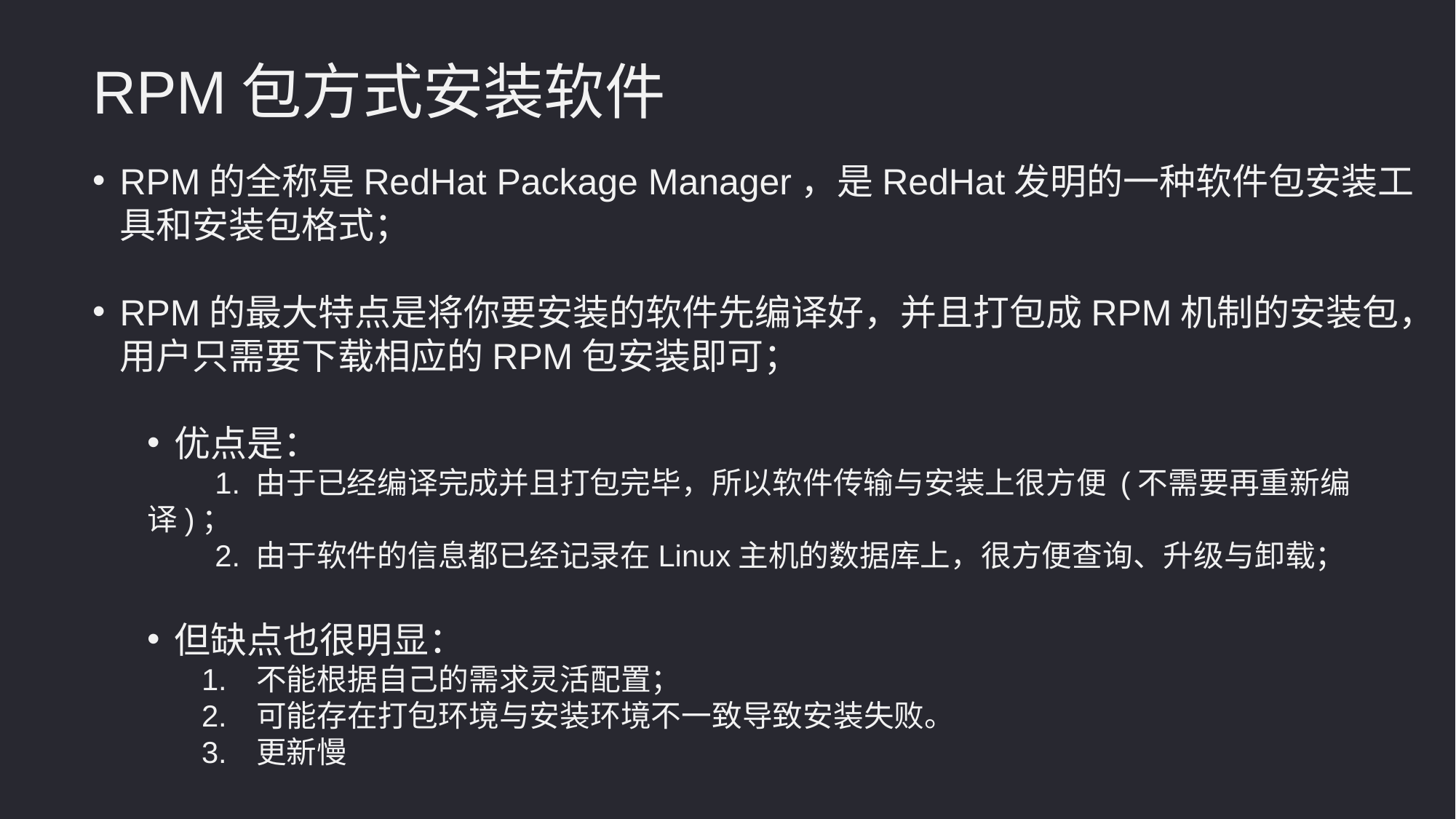

RPM包方式安装软件
RPM的全称是RedHat Package Manager，是RedHat发明的一种软件包安装工具和安装包格式；

RPM的最大特点是将你要安装的软件先编译好，并且打包成RPM机制的安装包，用户只需要下载相应的RPM包安装即可；

优点是：
　　1. 由于已经编译完成并且打包完毕，所以软件传输与安装上很方便 (不需要再重新编译)；
　　2. 由于软件的信息都已经记录在Linux主机的数据库上，很方便查询、升级与卸载；

但缺点也很明显：
不能根据自己的需求灵活配置；
可能存在打包环境与安装环境不一致导致安装失败。
更新慢